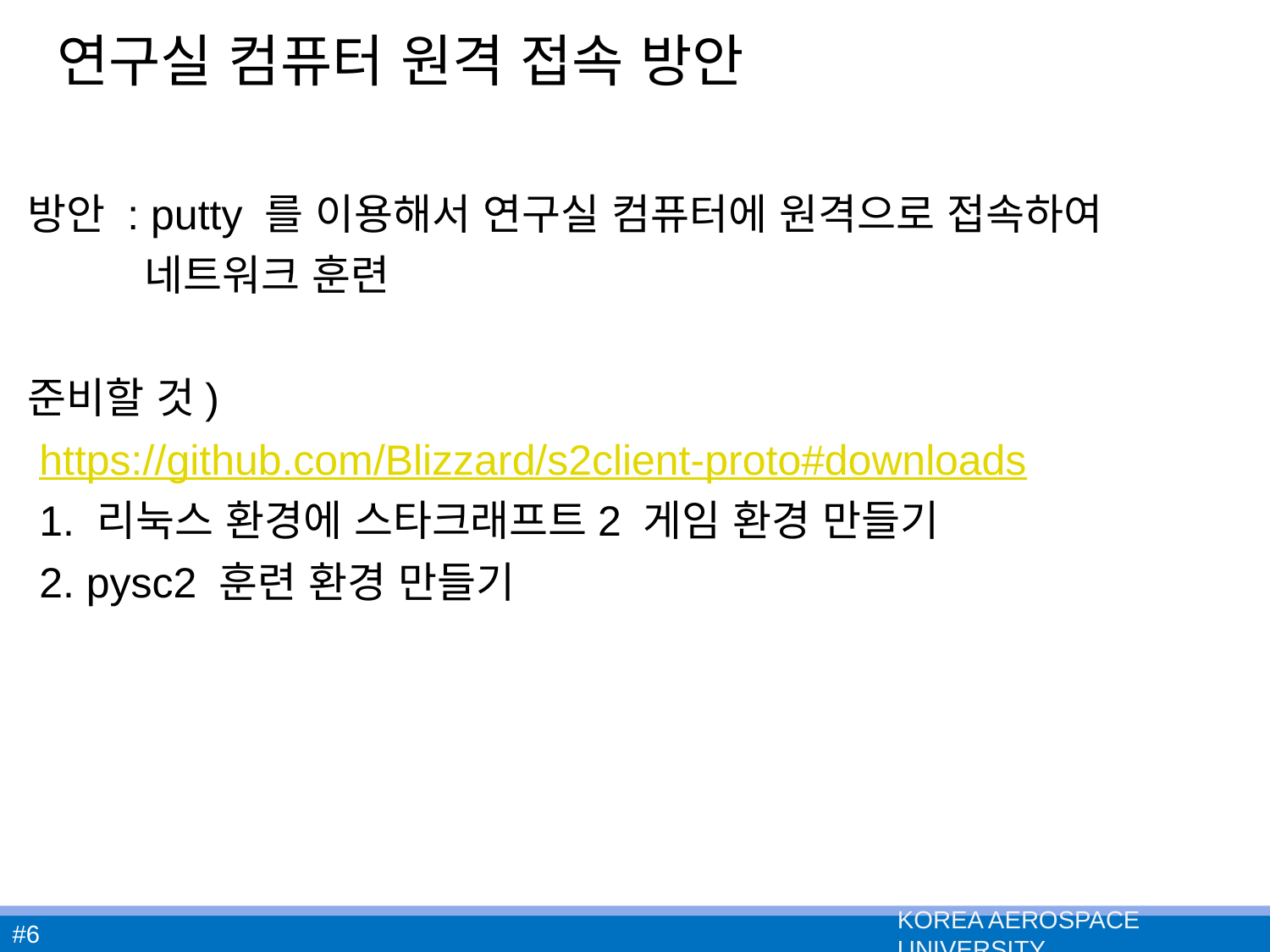

# 연구실 컴퓨터 원격 접속 방안

방안 : putty 를 이용해서 연구실 컴퓨터에 원격으로 접속하여
         네트워크 훈련

준비할 것)
 https://github.com/Blizzard/s2client-proto#downloads
 1. 리눅스 환경에 스타크래프트2 게임 환경 만들기
 2. pysc2 훈련 환경 만들기

#6